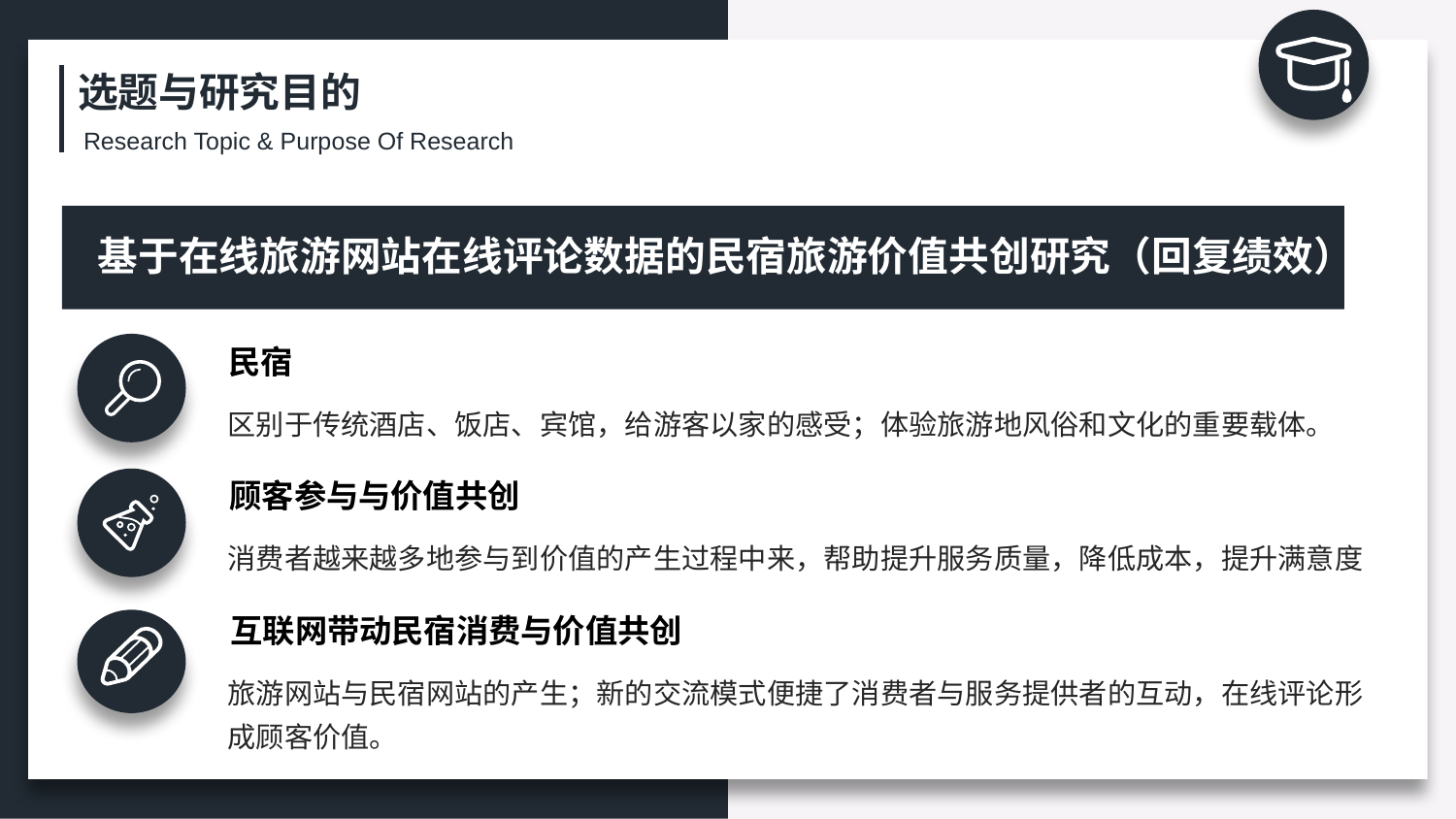

选题与研究目的
Research Topic & Purpose Of Research

基于在线旅游网站在线评论数据的民宿旅游价值共创研究（回复绩效）

民宿

区别于传统酒店、饭店、宾馆，给游客以家的感受；体验旅游地风俗和文化的重要载体。

顾客参与与价值共创

消费者越来越多地参与到价值的产生过程中来，帮助提升服务质量，降低成本，提升满意度
互联网带动民宿消费与价值共创

旅游网站与民宿网站的产生；新的交流模式便捷了消费者与服务提供者的互动，在线评论形成顾客价值。